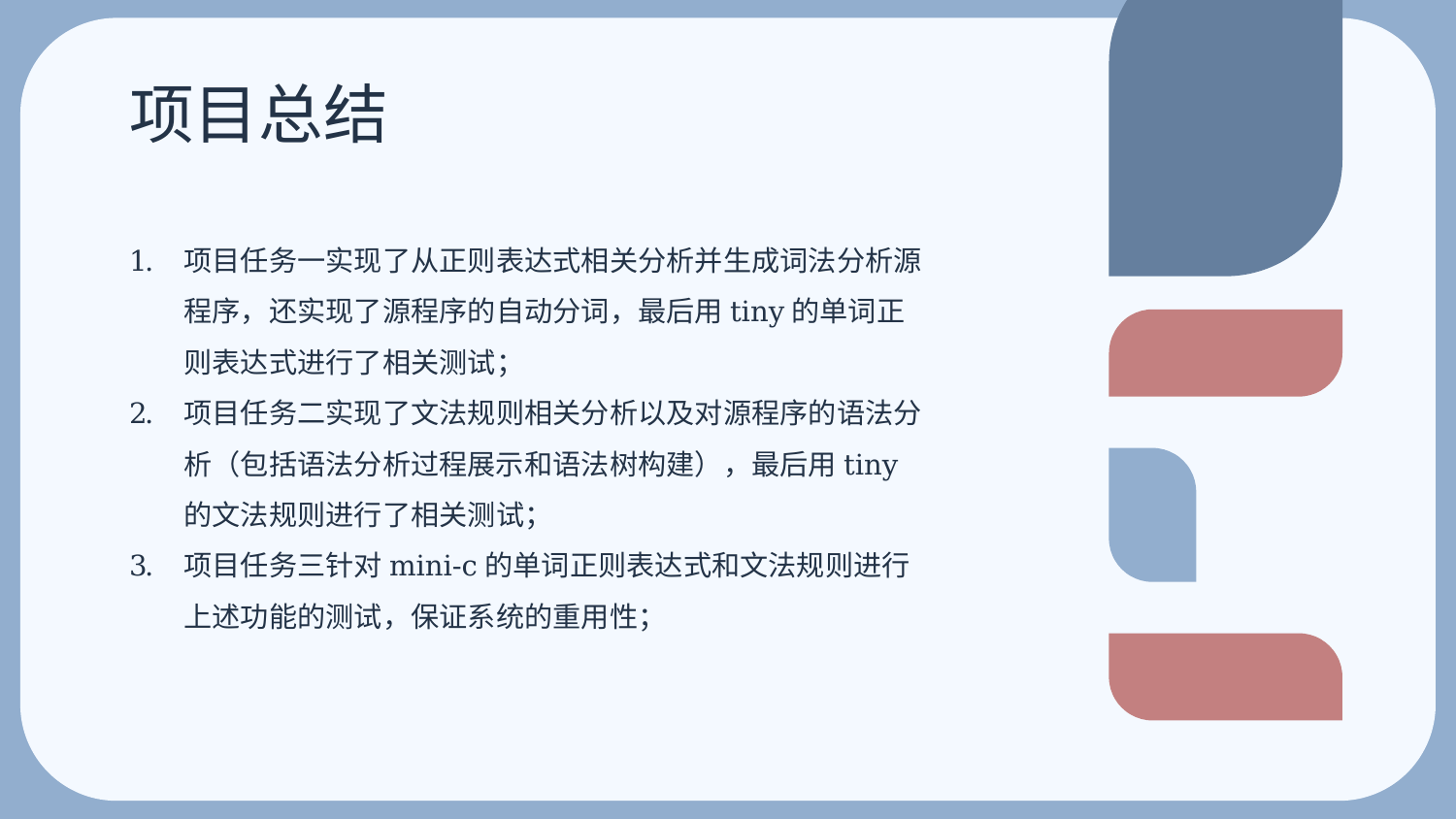

# 项目总结
项目任务一实现了从正则表达式相关分析并生成词法分析源程序，还实现了源程序的自动分词，最后用tiny的单词正则表达式进行了相关测试；
项目任务二实现了文法规则相关分析以及对源程序的语法分析（包括语法分析过程展示和语法树构建），最后用tiny的文法规则进行了相关测试；
项目任务三针对mini-c的单词正则表达式和文法规则进行上述功能的测试，保证系统的重用性；